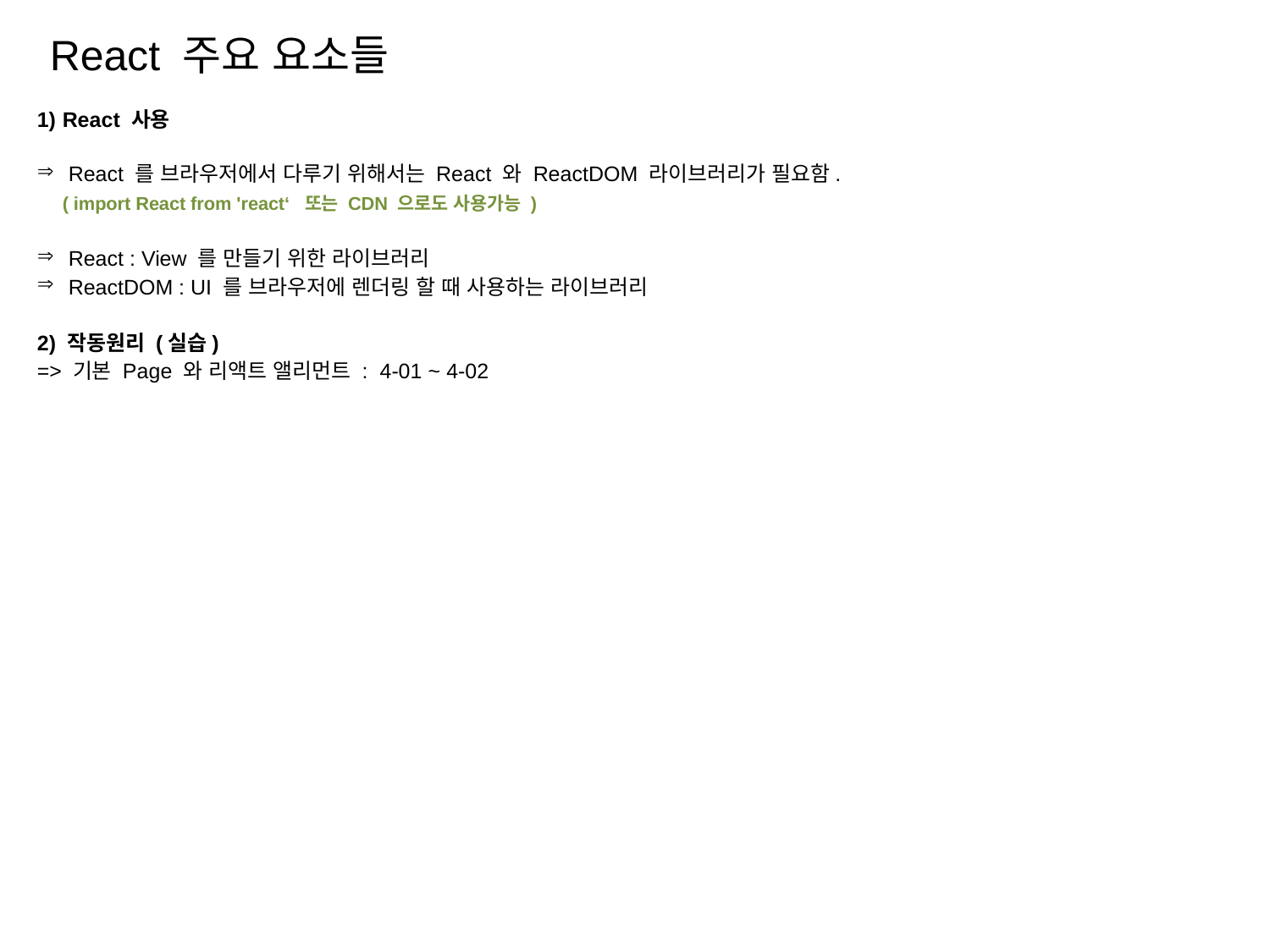

# React 주요 요소들
React 사용

 React 를 브라우저에서 다루기 위해서는 React 와 ReactDOM 라이브러리가 필요함.
( import React from 'react‘  또는 CDN 으로도 사용가능 )

 React : View 를 만들기 위한 라이브러리
 ReactDOM : UI 를 브라우저에 렌더링 할 때 사용하는 라이브러리

2) 작동원리 (실습)
=> 기본 Page 와 리액트 앨리먼트 :  4-01 ~ 4-02